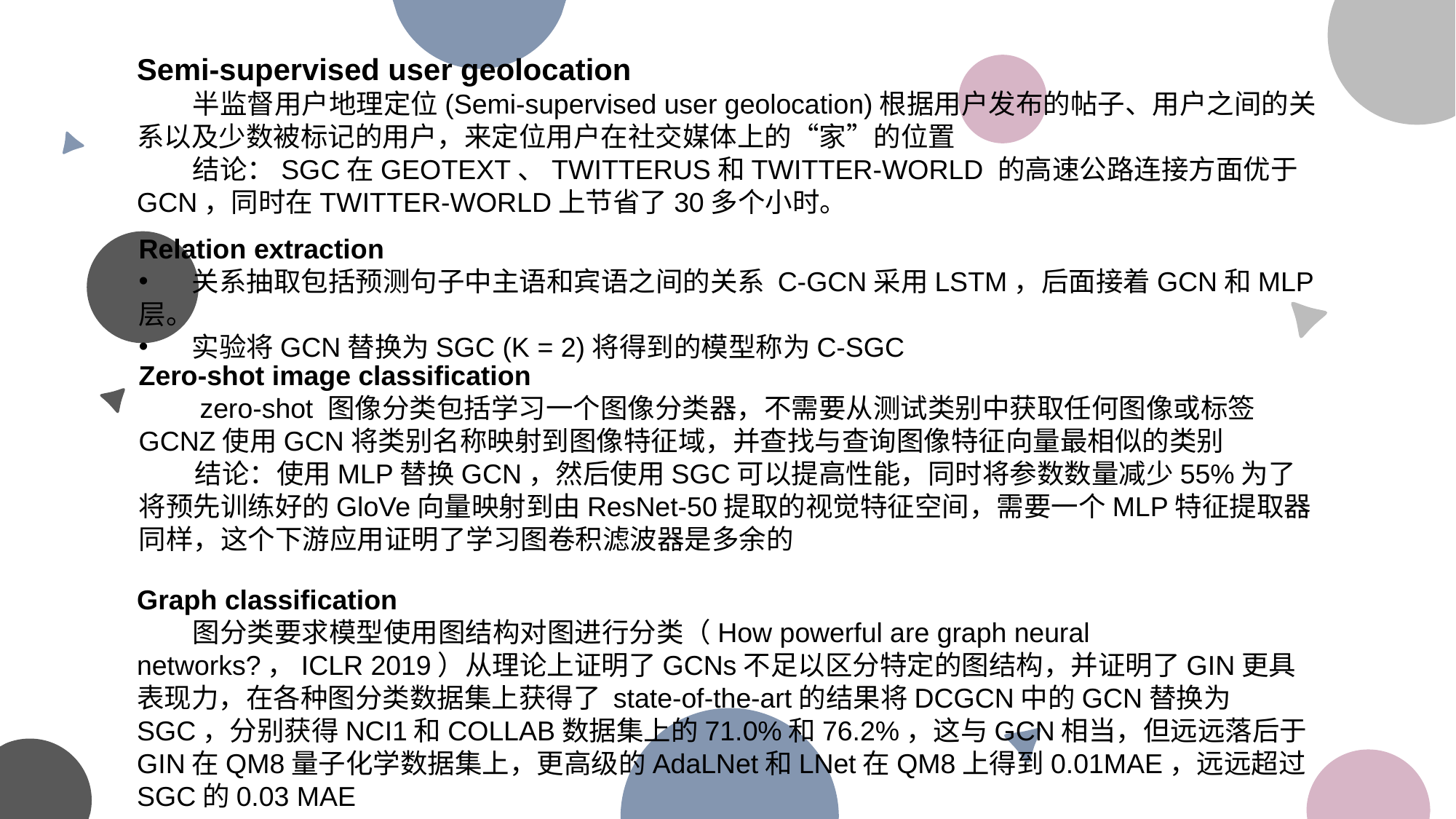

Semi-supervised user geolocation
        半监督用户地理定位(Semi-supervised user geolocation)根据用户发布的帖子、用户之间的关系以及少数被标记的用户，来定位用户在社交媒体上的“家”的位置
        结论：SGC在GEOTEXT、TWITTERUS和TWITTER-WORLD 的高速公路连接方面优于GCN，同时在TWITTER-WORLD上节省了30多个小时。
Relation extraction
      关系抽取包括预测句子中主语和宾语之间的关系 C-GCN采用LSTM，后面接着GCN和MLP层。
      实验将GCN替换为SGC (K = 2)将得到的模型称为C-SGC
Zero-shot image classification
        zero-shot 图像分类包括学习一个图像分类器，不需要从测试类别中获取任何图像或标签GCNZ使用GCN将类别名称映射到图像特征域，并查找与查询图像特征向量最相似的类别
        结论：使用MLP替换GCN，然后使用SGC可以提高性能，同时将参数数量减少55%为了将预先训练好的GloVe向量映射到由ResNet-50提取的视觉特征空间，需要一个MLP特征提取器同样，这个下游应用证明了学习图卷积滤波器是多余的
Graph classification
        图分类要求模型使用图结构对图进行分类（How powerful are graph neural networks?，ICLR 2019）从理论上证明了GCNs不足以区分特定的图结构，并证明了GIN更具表现力，在各种图分类数据集上获得了 state-of-the-art的结果将DCGCN中的GCN替换为SGC，分别获得NCI1和COLLAB数据集上的71.0%和76.2%，这与GCN相当，但远远落后于GIN在QM8量子化学数据集上，更高级的AdaLNet和LNet在QM8上得到0.01MAE，远远超过SGC的0.03 MAE